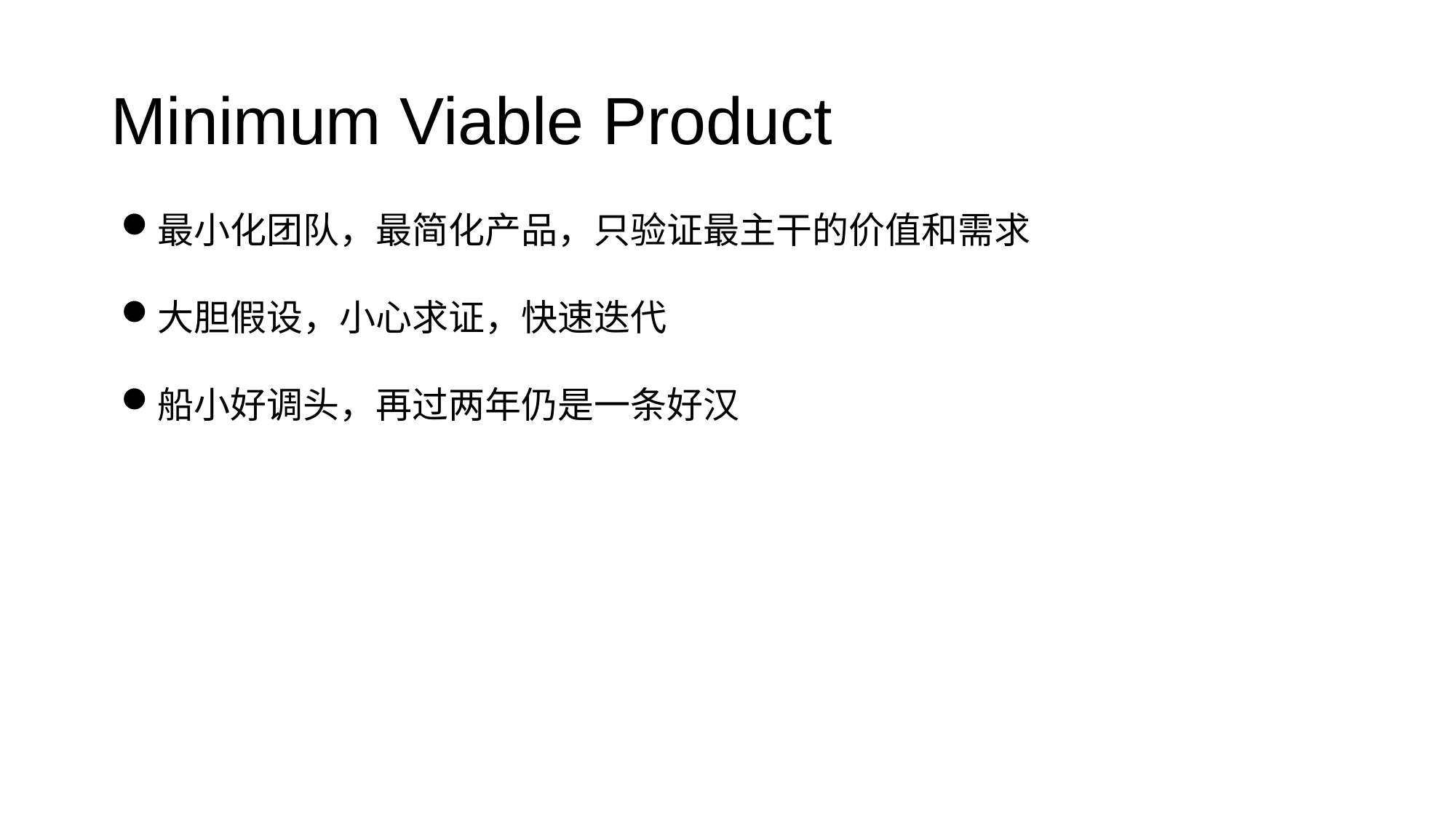

# Minimum Viable Product
最小化团队，最简化产品，只验证最主干的价值和需求

大胆假设，小心求证，快速迭代

船小好调头，再过两年仍是一条好汉